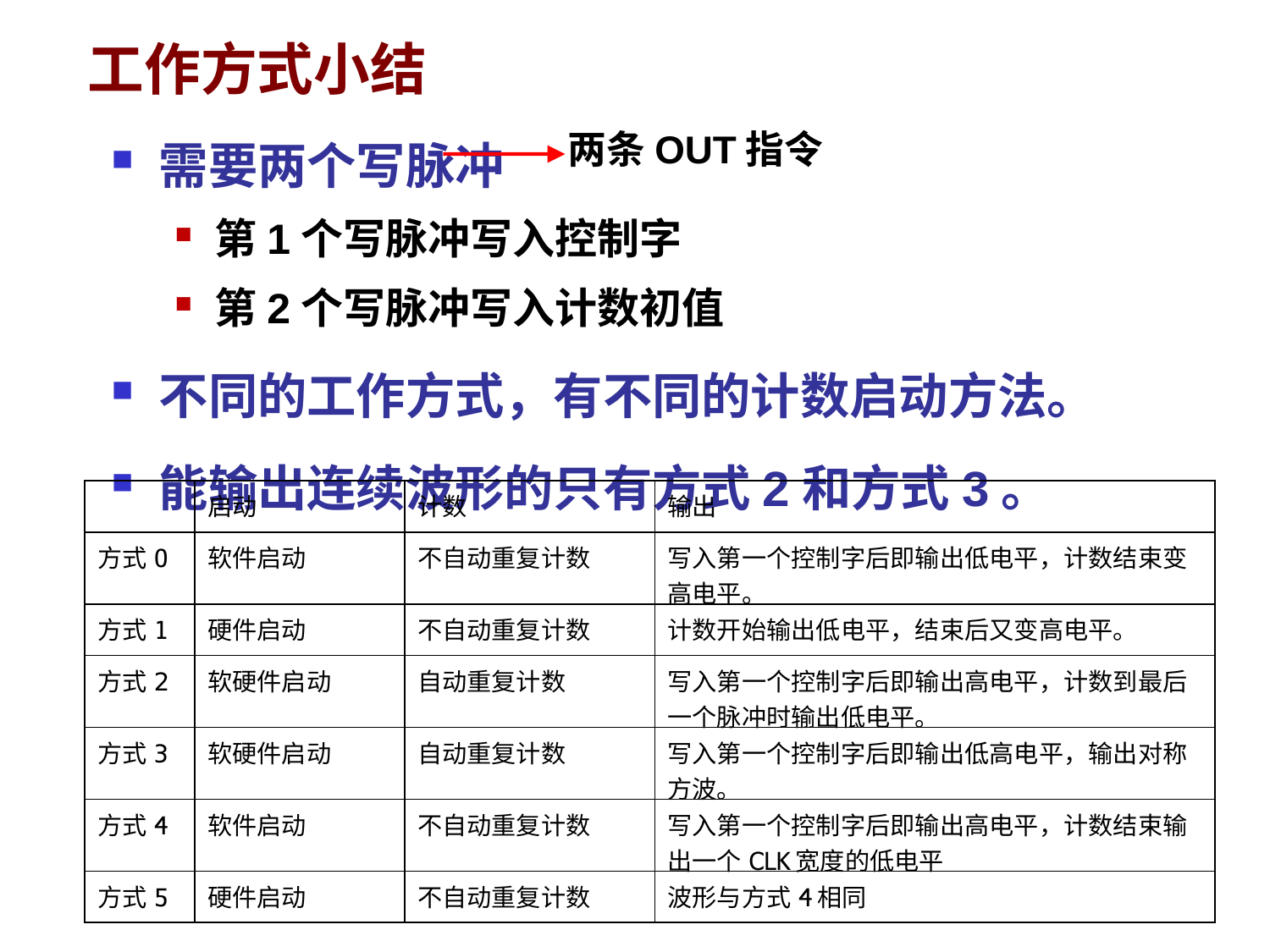

# 工作方式小结
需要两个写脉冲
第1个写脉冲写入控制字
第2个写脉冲写入计数初值
不同的工作方式，有不同的计数启动方法。
能输出连续波形的只有方式2和方式3。
两条OUT指令

|  | 启动 | 计数 | 输出 |
| --- | --- | --- | --- |
| 方式0 | 软件启动 | 不自动重复计数 | 写入第一个控制字后即输出低电平，计数结束变高电平。 |
| 方式1 | 硬件启动 | 不自动重复计数 | 计数开始输出低电平，结束后又变高电平。 |
| 方式2 | 软硬件启动 | 自动重复计数 | 写入第一个控制字后即输出高电平，计数到最后一个脉冲时输出低电平。 |
| 方式3 | 软硬件启动 | 自动重复计数 | 写入第一个控制字后即输出低高电平，输出对称方波。 |
| 方式4 | 软件启动 | 不自动重复计数 | 写入第一个控制字后即输出高电平，计数结束输出一个CLK宽度的低电平 |
| 方式5 | 硬件启动 | 不自动重复计数 | 波形与方式4相同 |